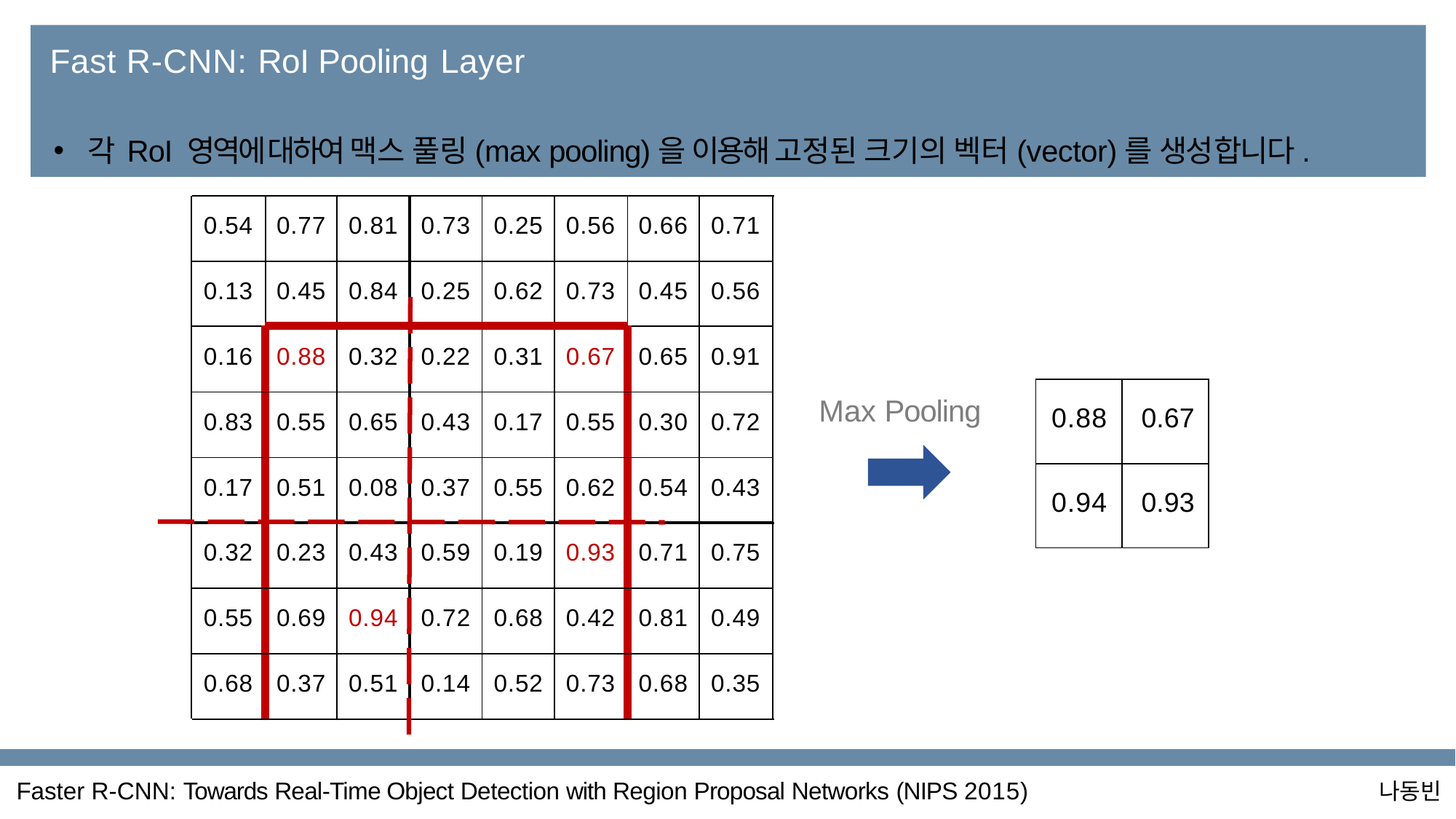

# Fast R-CNN: RoI Pooling Layer
각 RoI 영역에 대하여 맥스 풀링(max pooling)을 이용해 고정된 크기의 벡터(vector)를 생성합니다.

| 0.54 | 0.77 | 0.81 | 0.73 | 0.25 | 0.56 | 0.66 | 0.71 |
| --- | --- | --- | --- | --- | --- | --- | --- |
| 0.13 | 0.45 | 0.84 | 0.25 | 0.62 | 0.73 | 0.45 | 0.56 |
| 0.16 | 0.88 | 0.32 | 0.22 | 0.31 | 0.67 | 0.65 | 0.91 |
| 0.83 | 0.55 | 0.65 | 0.43 | 0.17 | 0.55 | 0.30 | 0.72 |
| 0.17 | 0.51 | 0.08 | 0.37 | 0.55 | 0.62 | 0.54 | 0.43 |
| 0.32 | 0.23 | 0.43 | 0.59 | 0.19 | 0.93 | 0.71 | 0.75 |
| 0.55 | 0.69 | 0.94 | 0.72 | 0.68 | 0.42 | 0.81 | 0.49 |
| 0.68 | 0.37 | 0.51 | 0.14 | 0.52 | 0.73 | 0.68 | 0.35 |

| 0.88 | 0.67 |
| --- | --- |
| 0.94 | 0.93 |
Max Pooling
Faster R-CNN: Towards Real-Time Object Detection with Region Proposal Networks (NIPS 2015)
나동빈